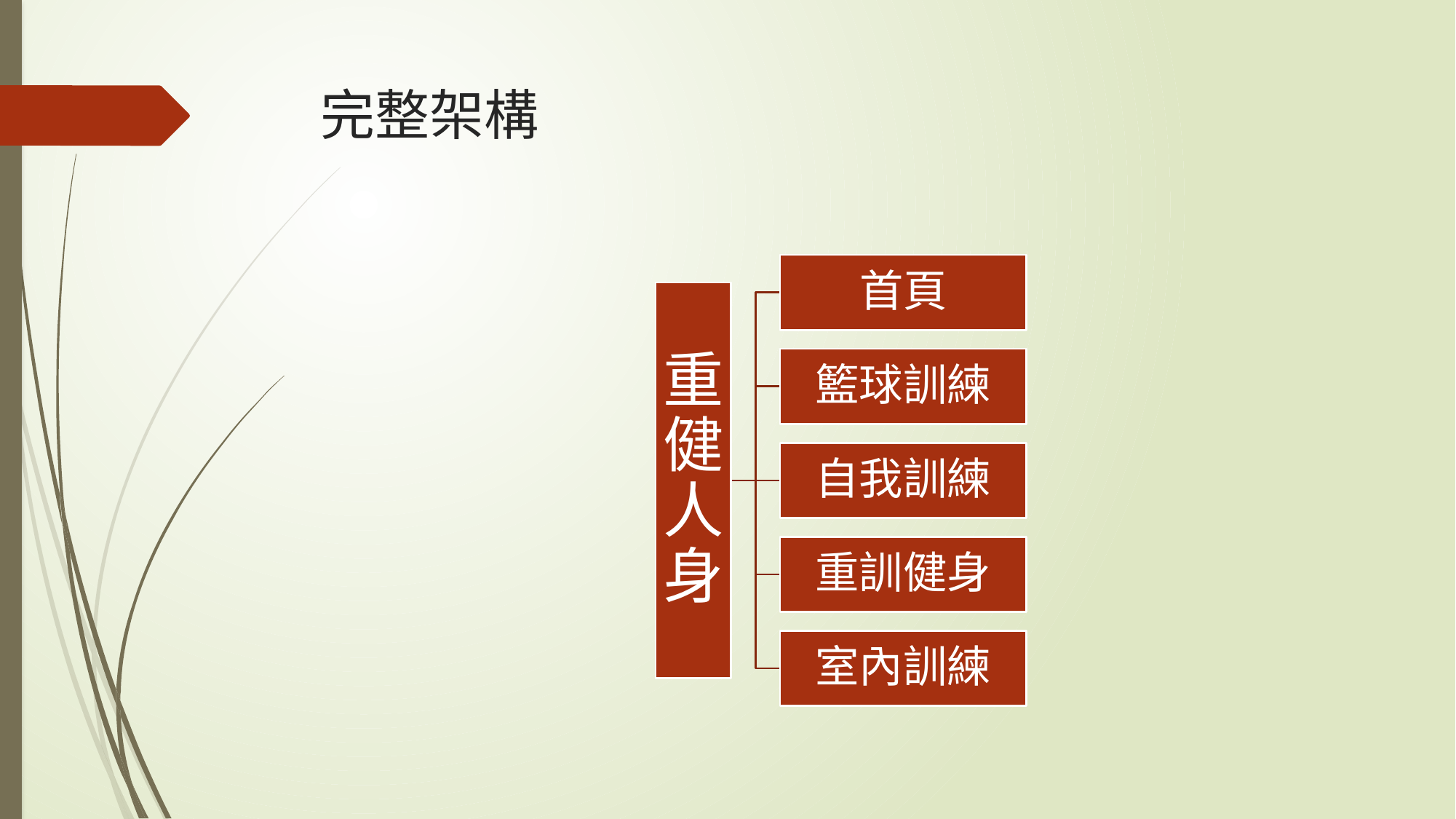

# 完整架構

重健人身
首頁
籃球訓練
自我訓練
重訓健身
室內訓練